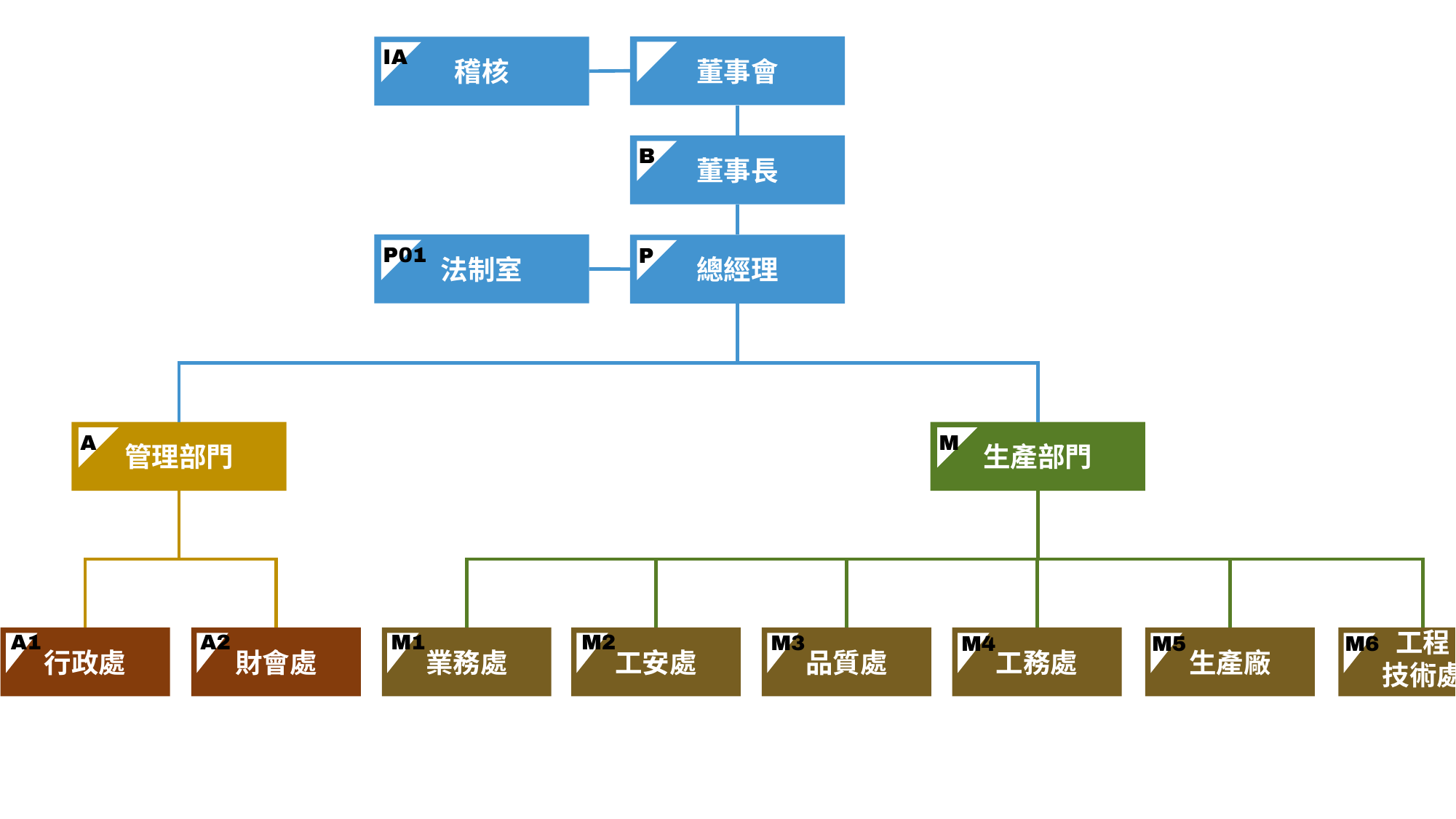

董事會

稽核
IA

董事長
B

法制室
P01

總經理
P

管理部門
A

生產部門
M

A1
行政處

A2
財會處

M1
業務處

M2
工安處

M3
品質處

M6
工程
技術處

M5
生產廠

M4
工務處